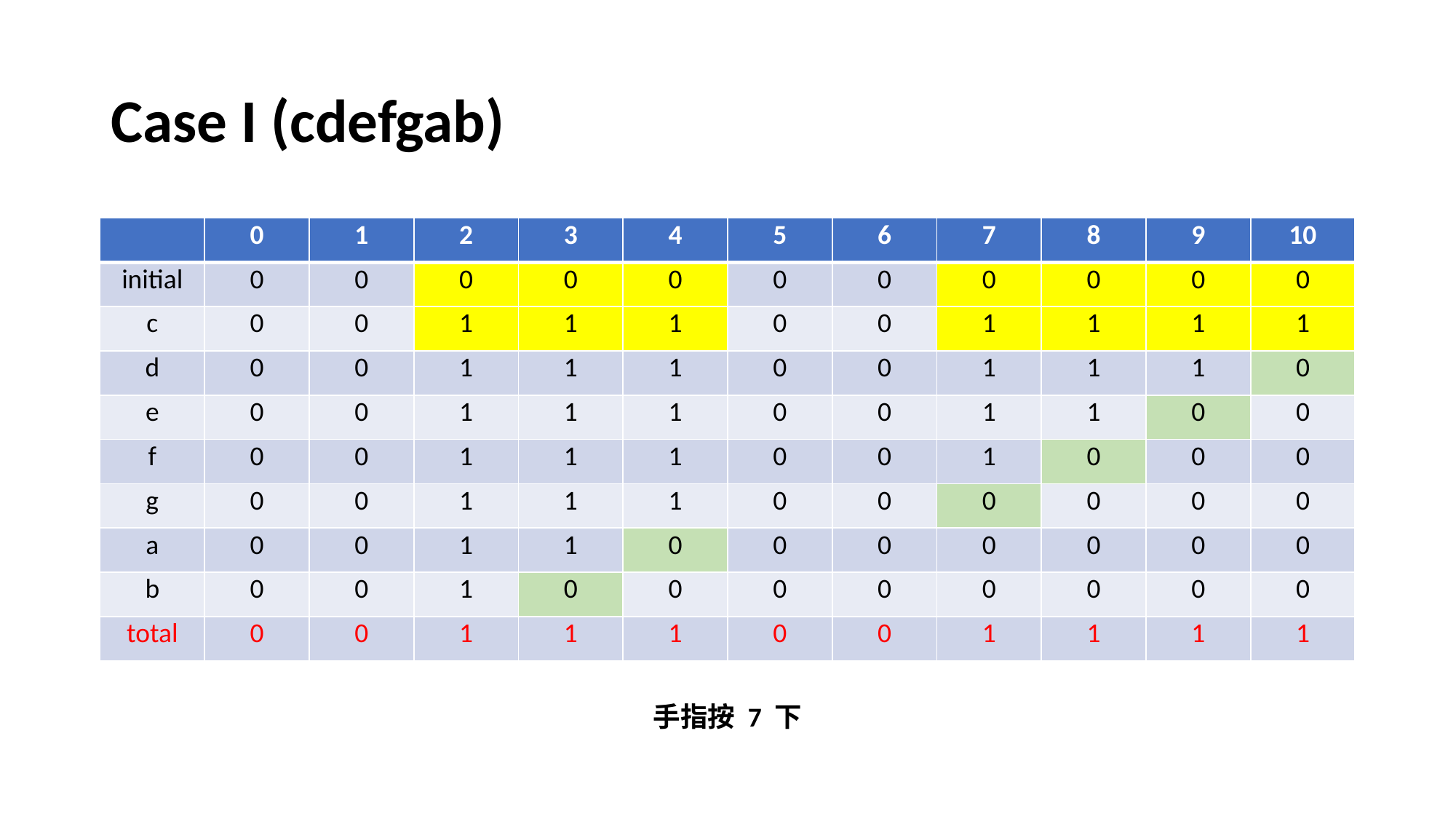

# Case I (cdefgab)
|  | 0 | 1 | 2 | 3 | 4 | 5 | 6 | 7 | 8 | 9 | 10 |
| --- | --- | --- | --- | --- | --- | --- | --- | --- | --- | --- | --- |
| initial | 0 | 0 | 0 | 0 | 0 | 0 | 0 | 0 | 0 | 0 | 0 |
| c | 0 | 0 | 1 | 1 | 1 | 0 | 0 | 1 | 1 | 1 | 1 |
| d | 0 | 0 | 1 | 1 | 1 | 0 | 0 | 1 | 1 | 1 | 0 |
| e | 0 | 0 | 1 | 1 | 1 | 0 | 0 | 1 | 1 | 0 | 0 |
| f | 0 | 0 | 1 | 1 | 1 | 0 | 0 | 1 | 0 | 0 | 0 |
| g | 0 | 0 | 1 | 1 | 1 | 0 | 0 | 0 | 0 | 0 | 0 |
| a | 0 | 0 | 1 | 1 | 0 | 0 | 0 | 0 | 0 | 0 | 0 |
| b | 0 | 0 | 1 | 0 | 0 | 0 | 0 | 0 | 0 | 0 | 0 |
| total | 0 | 0 | 1 | 1 | 1 | 0 | 0 | 1 | 1 | 1 | 1 |
手指按 7 下